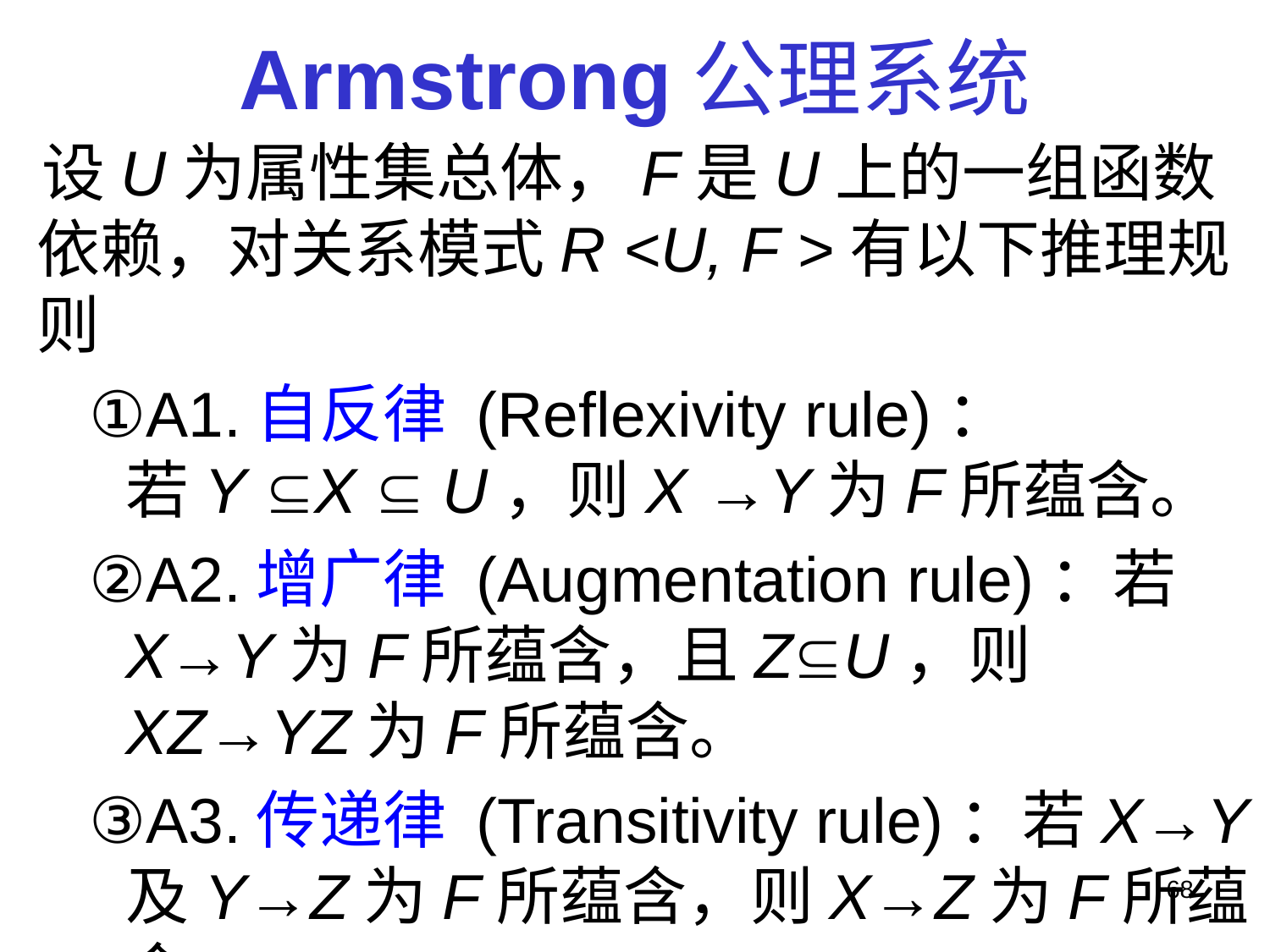

# Armstrong公理系统
 设U为属性集总体，F是U上的一组函数依赖，对关系模式R <U, F >有以下推理规则
A1.自反律 (Reflexivity rule)：
若Y ⊆X ⊆ U，则X →Y为F所蕴含。
A2.增广律 (Augmentation rule)：若X→Y为F所蕴含，且Z⊆U，则XZ→YZ为F所蕴含。
A3.传递律 (Transitivity rule)：若X→Y及Y→Z为F所蕴含，则X→Z为F所蕴含。
68